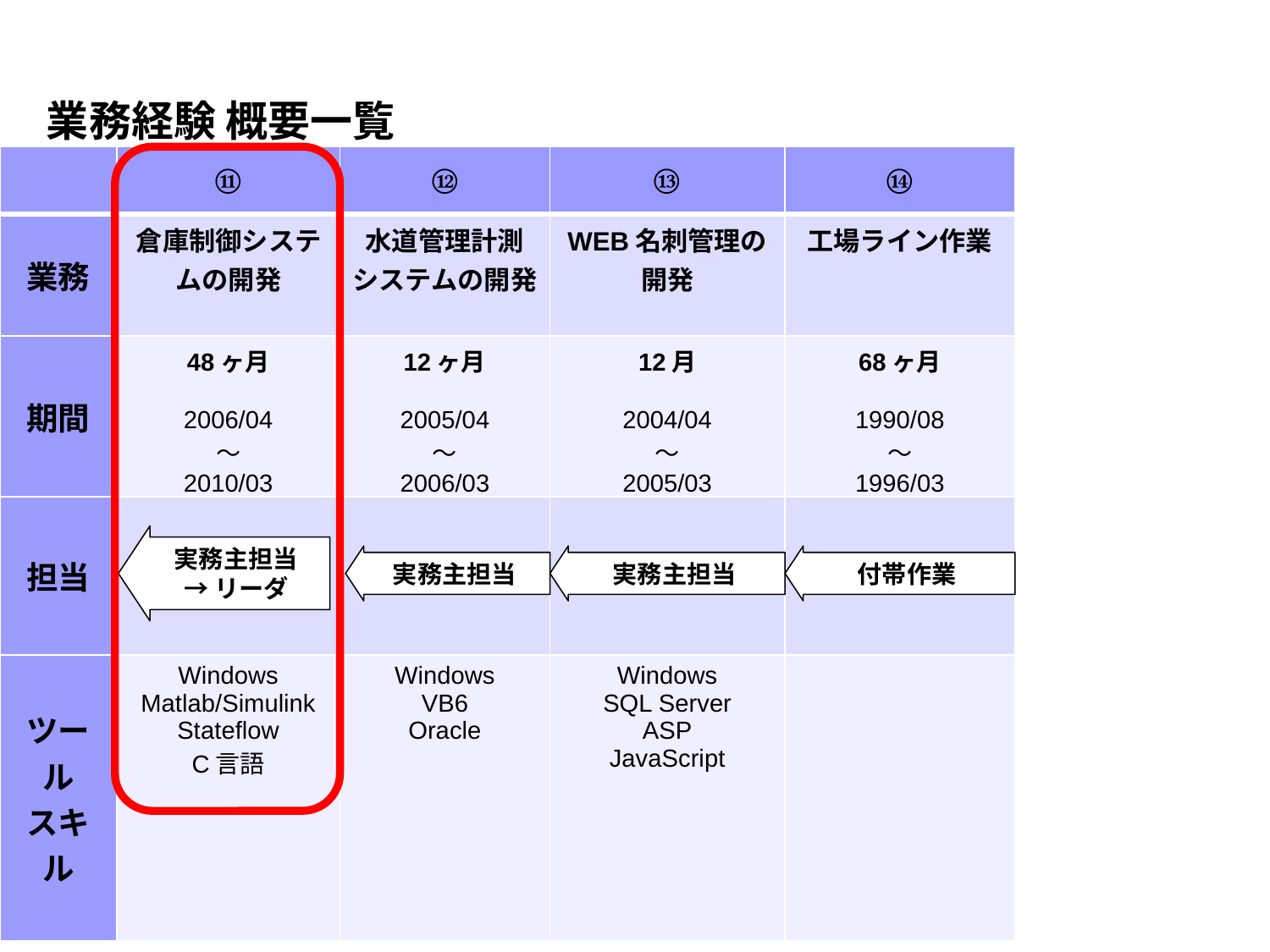

業務経験 概要一覧
|  | ⑪ | ⑫ | ⑬ | ⑭ |
| --- | --- | --- | --- | --- |
| 業務 | 倉庫制御システムの開発 | 水道管理計測システムの開発 | WEB名刺管理の開発 | 工場ライン作業 |
| 期間 | 48ヶ月 2006/04 ～ 2010/03 | 12ヶ月 2005/04 ～ 2006/03 | 12月 2004/04 ～ 2005/03 | 68ヶ月 1990/08 ～ 1996/03 |
| 担当 |  |  |  |  |
| ツール スキル | Windows Matlab/Simulink Stateflow C言語 | Windows VB6 Oracle | Windows SQL Server ASP JavaScript |  |

実務主担当
→リーダ
実務主担当
実務主担当
付帯作業